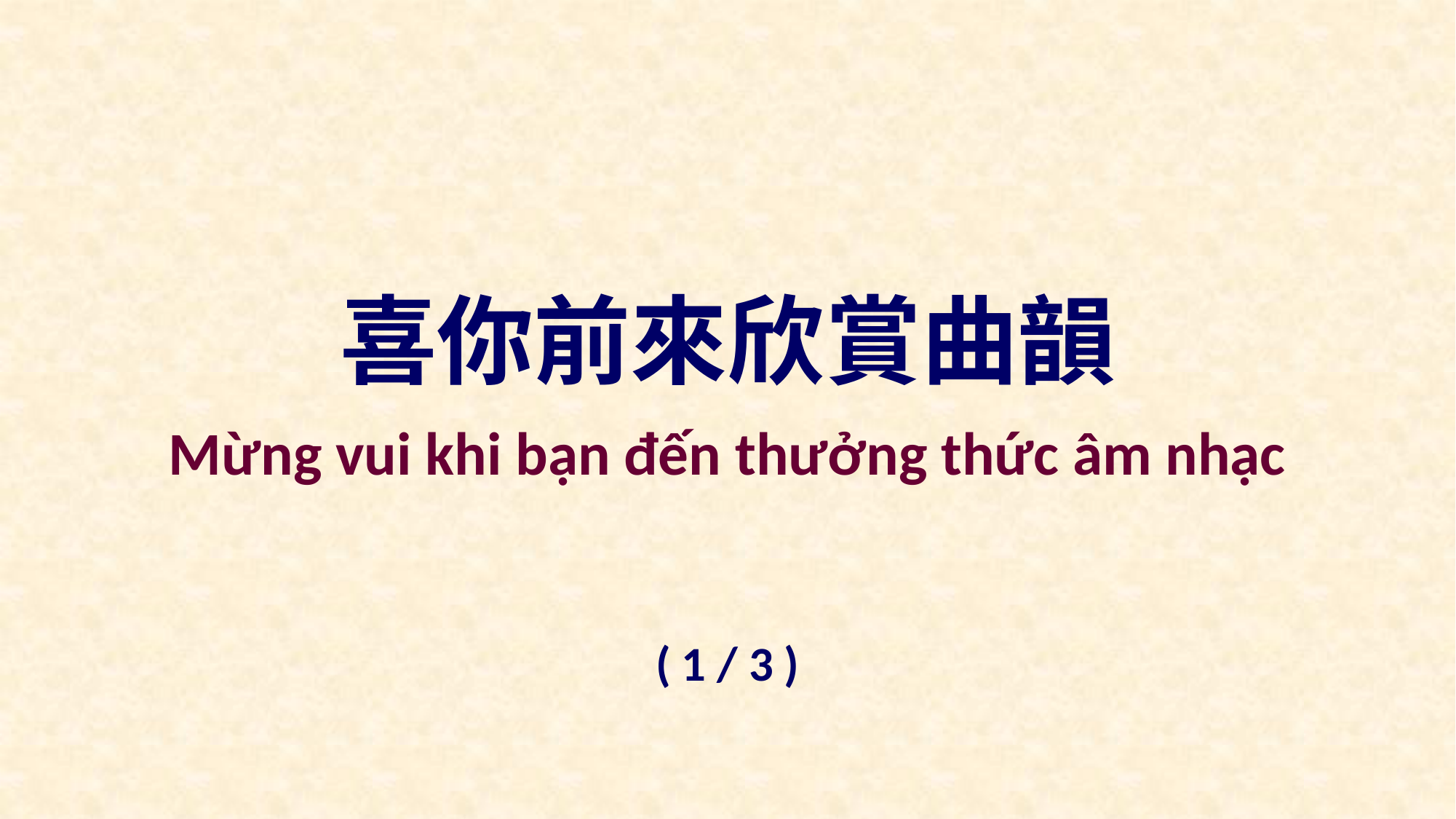

喜你前來欣賞曲韻
Mừng vui khi bạn đến thưởng thức âm nhạc
( 1 / 3 )